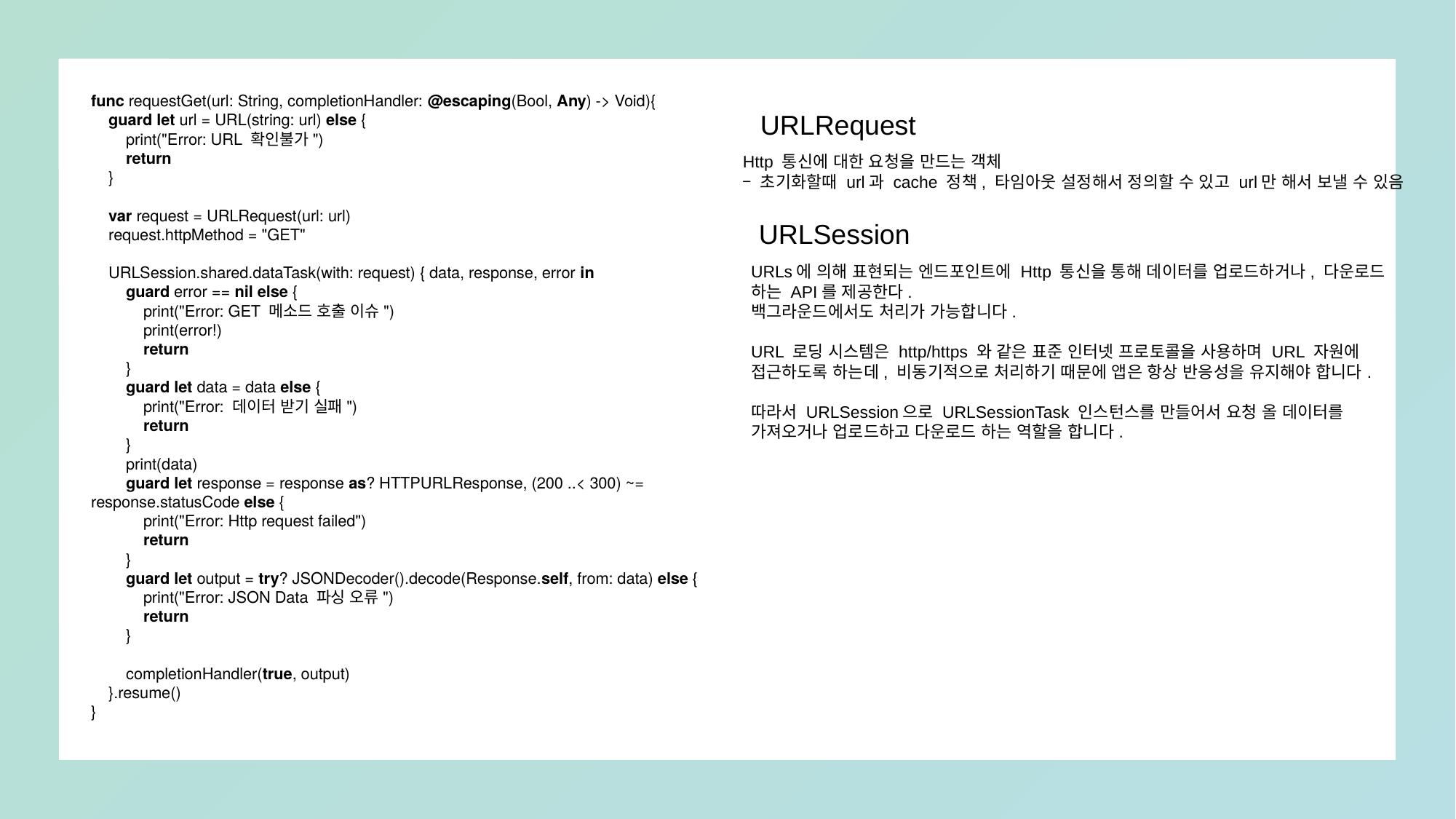

func requestGet(url: String, completionHandler: @escaping(Bool, Any) -> Void){
    guard let url = URL(string: url) else {
        print("Error: URL 확인불가")
        return
    }

    var request = URLRequest(url: url)
    request.httpMethod = "GET"

    URLSession.shared.dataTask(with: request) { data, response, error in
        guard error == nil else {
            print("Error: GET 메소드 호출 이슈")
            print(error!)
            return
        }
        guard let data = data else {
            print("Error: 데이터 받기 실패")
            return
        }
        print(data)
        guard let response = response as? HTTPURLResponse, (200 ..< 300) ~= response.statusCode else {
            print("Error: Http request failed")
            return
        }
        guard let output = try? JSONDecoder().decode(Response.self, from: data) else {
            print("Error: JSON Data 파싱 오류")
            return
        }

        completionHandler(true, output)
    }.resume()
}
URLRequest
Http 통신에 대한 요청을 만드는 객체
– 초기화할때 url과 cache 정책, 타임아웃 설정해서 정의할 수 있고 url만 해서 보낼 수 있음
URLSession
URLs에 의해 표현되는 엔드포인트에 Http 통신을 통해 데이터를 업로드하거나, 다운로드
하는 API를 제공한다.
백그라운드에서도 처리가 가능합니다.

URL 로딩 시스템은 http/https 와 같은 표준 인터넷 프로토콜을 사용하며 URL 자원에
접근하도록 하는데, 비동기적으로 처리하기 때문에 앱은 항상 반응성을 유지해야 합니다.

따라서 URLSession으로 URLSessionTask 인스턴스를 만들어서 요청 올 데이터를
가져오거나 업로드하고 다운로드 하는 역할을 합니다.